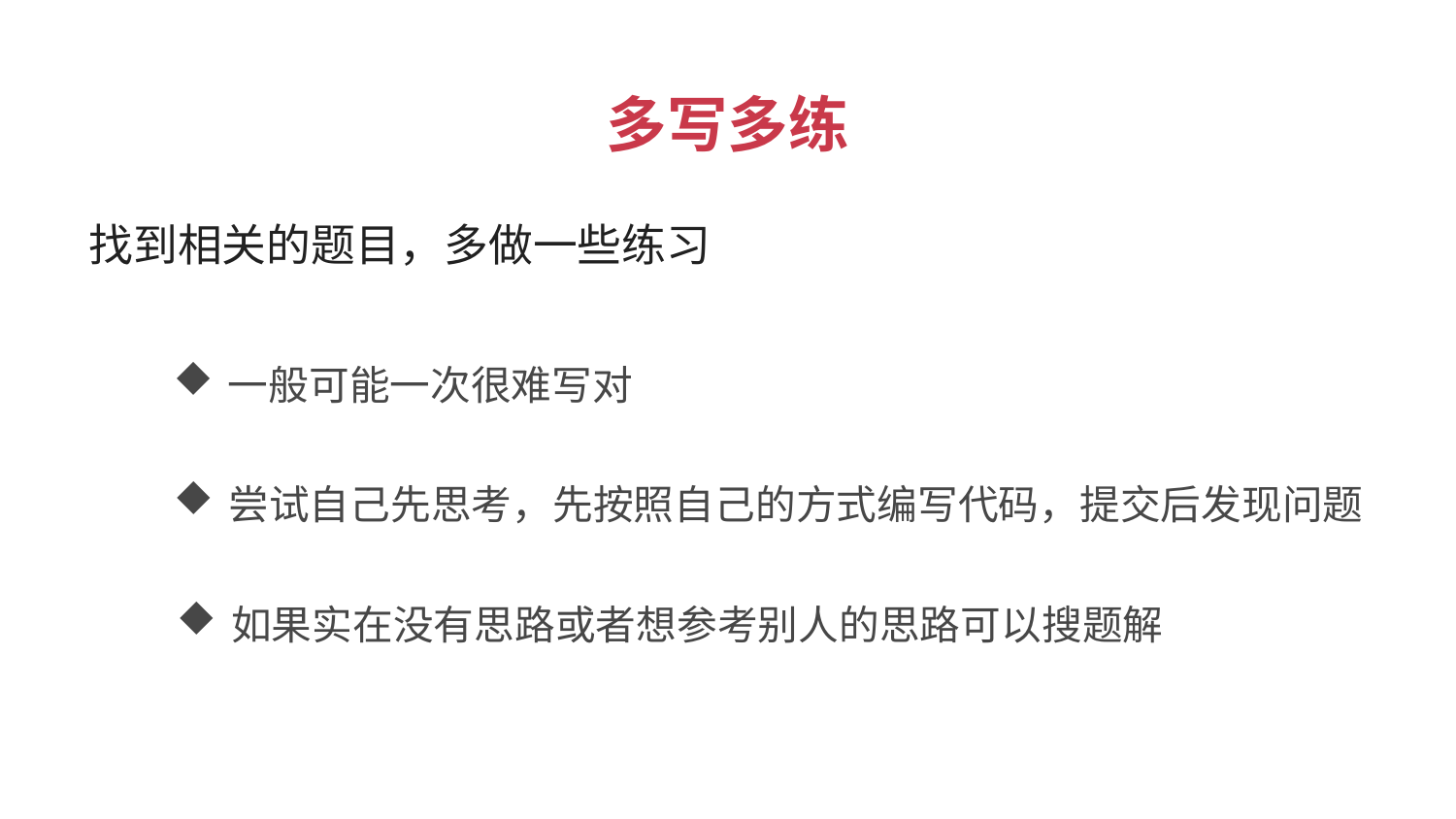

多写多练
找到相关的题目，多做一些练习
一般可能一次很难写对
尝试自己先思考，先按照自己的方式编写代码，提交后发现问题
如果实在没有思路或者想参考别人的思路可以搜题解